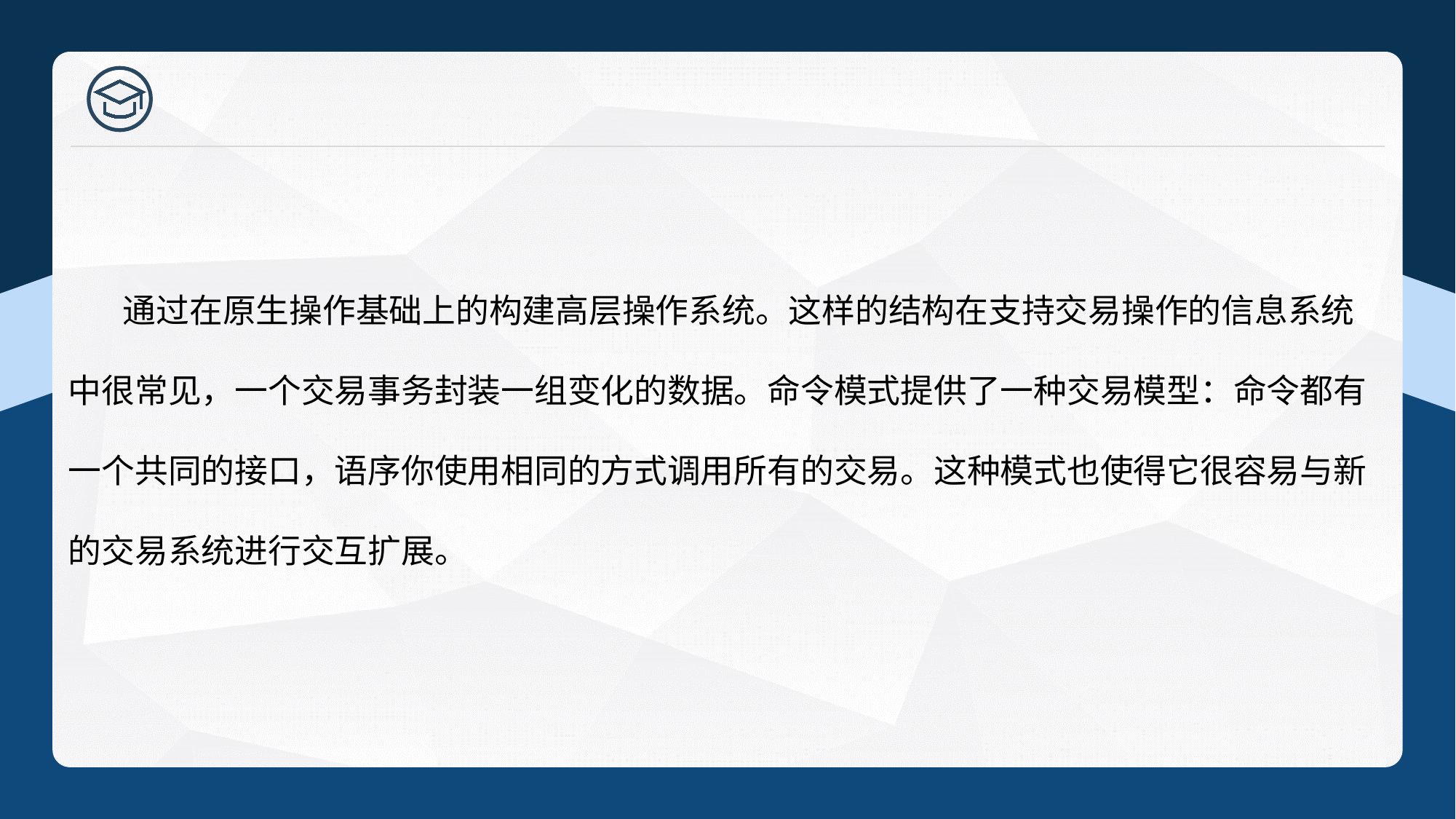

通过在原生操作基础上的构建高层操作系统。这样的结构在支持交易操作的信息系统中很常见，一个交易事务封装一组变化的数据。命令模式提供了一种交易模型：命令都有一个共同的接口，语序你使用相同的方式调用所有的交易。这种模式也使得它很容易与新的交易系统进行交互扩展。

子煜